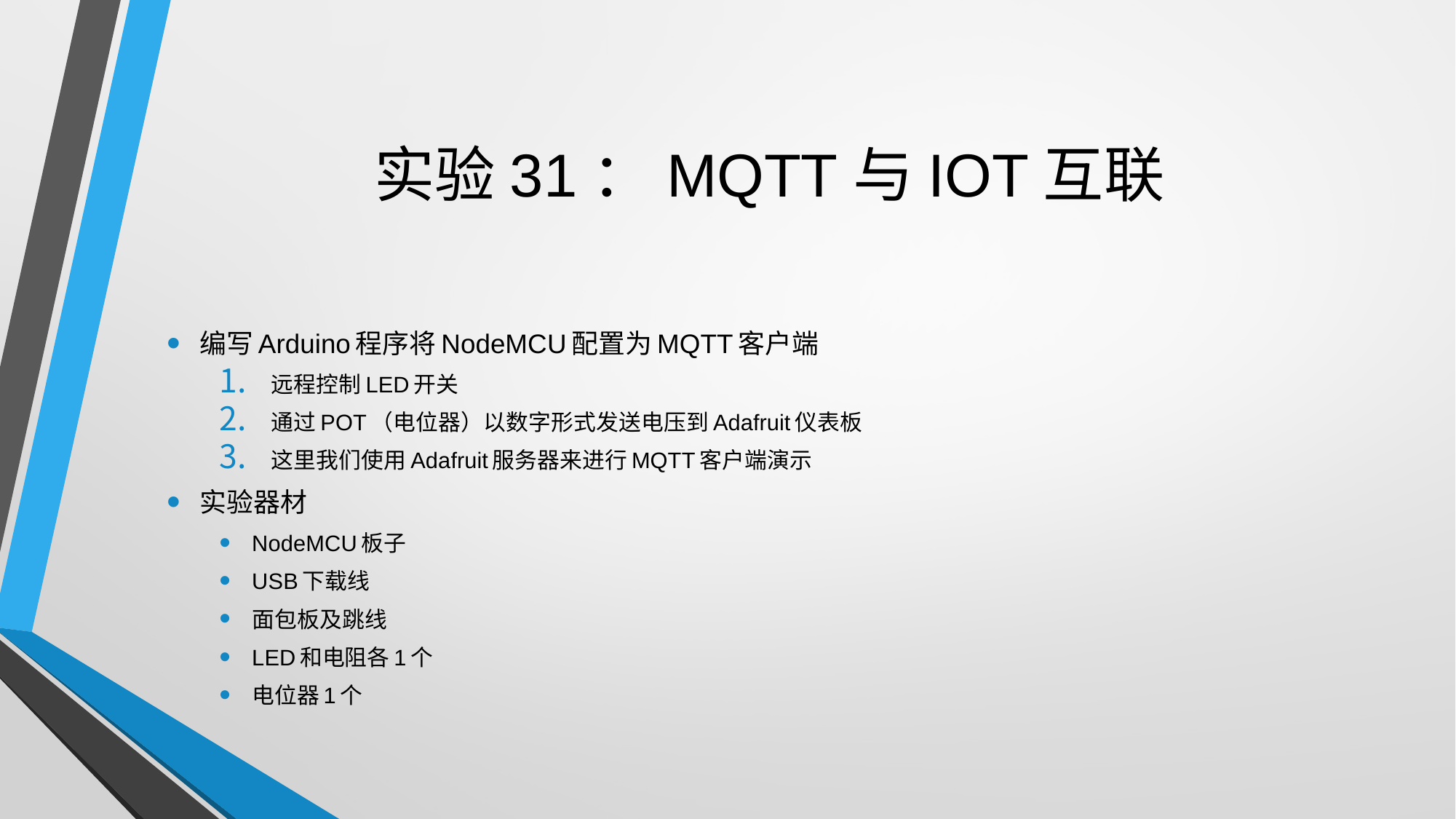

# 实验31：MQTT与IOT互联
编写Arduino程序将NodeMCU配置为MQTT客户端
远程控制LED开关
通过POT（电位器）以数字形式发送电压到Adafruit仪表板
这里我们使用Adafruit服务器来进行MQTT客户端演示
实验器材
NodeMCU板子
USB下载线
面包板及跳线
LED和电阻各1个
电位器1个